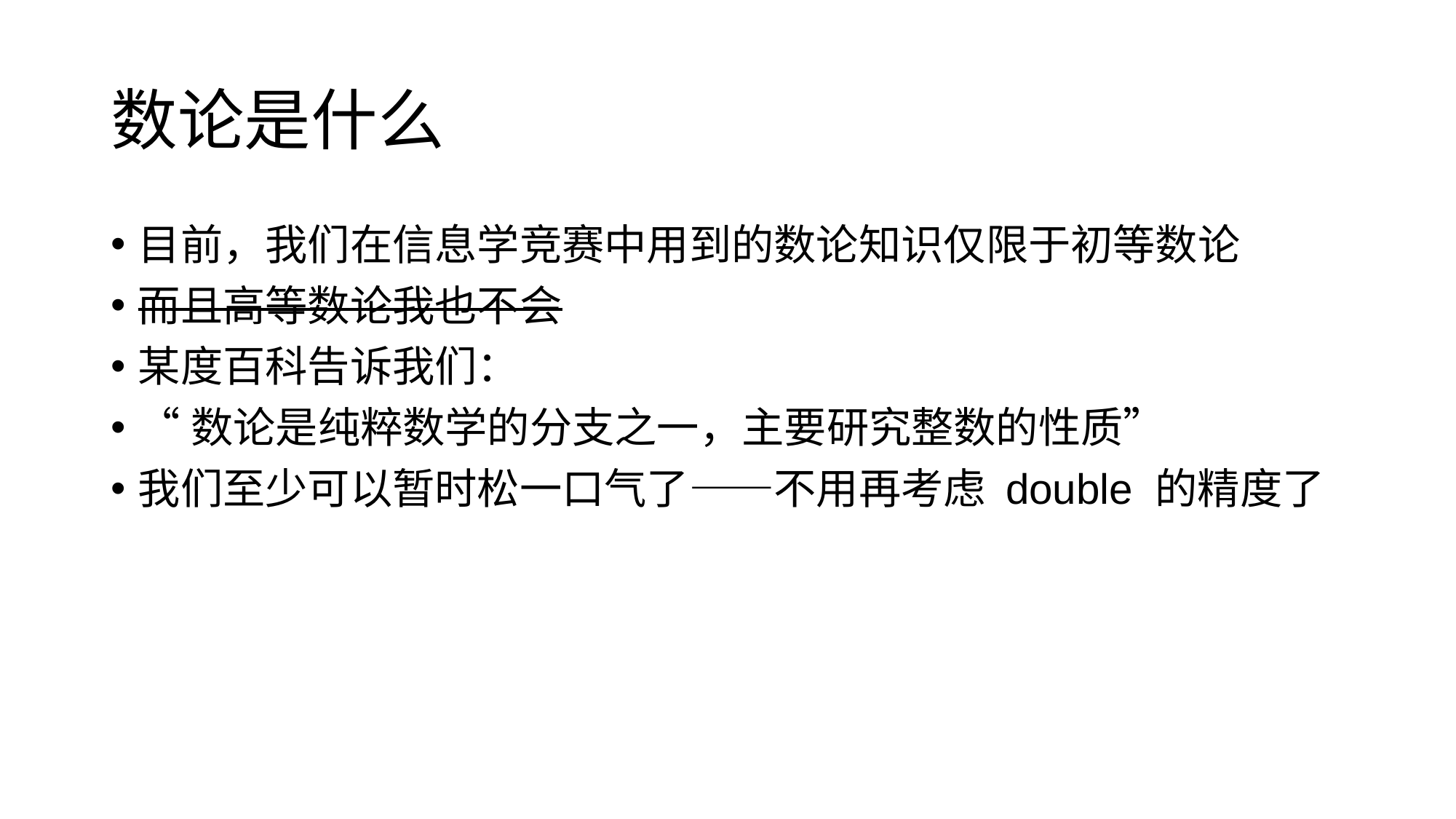

# 数论是什么
目前，我们在信息学竞赛中用到的数论知识仅限于初等数论
而且高等数论我也不会
某度百科告诉我们：
“数论是纯粹数学的分支之一，主要研究整数的性质”
我们至少可以暂时松一口气了——不用再考虑 double 的精度了